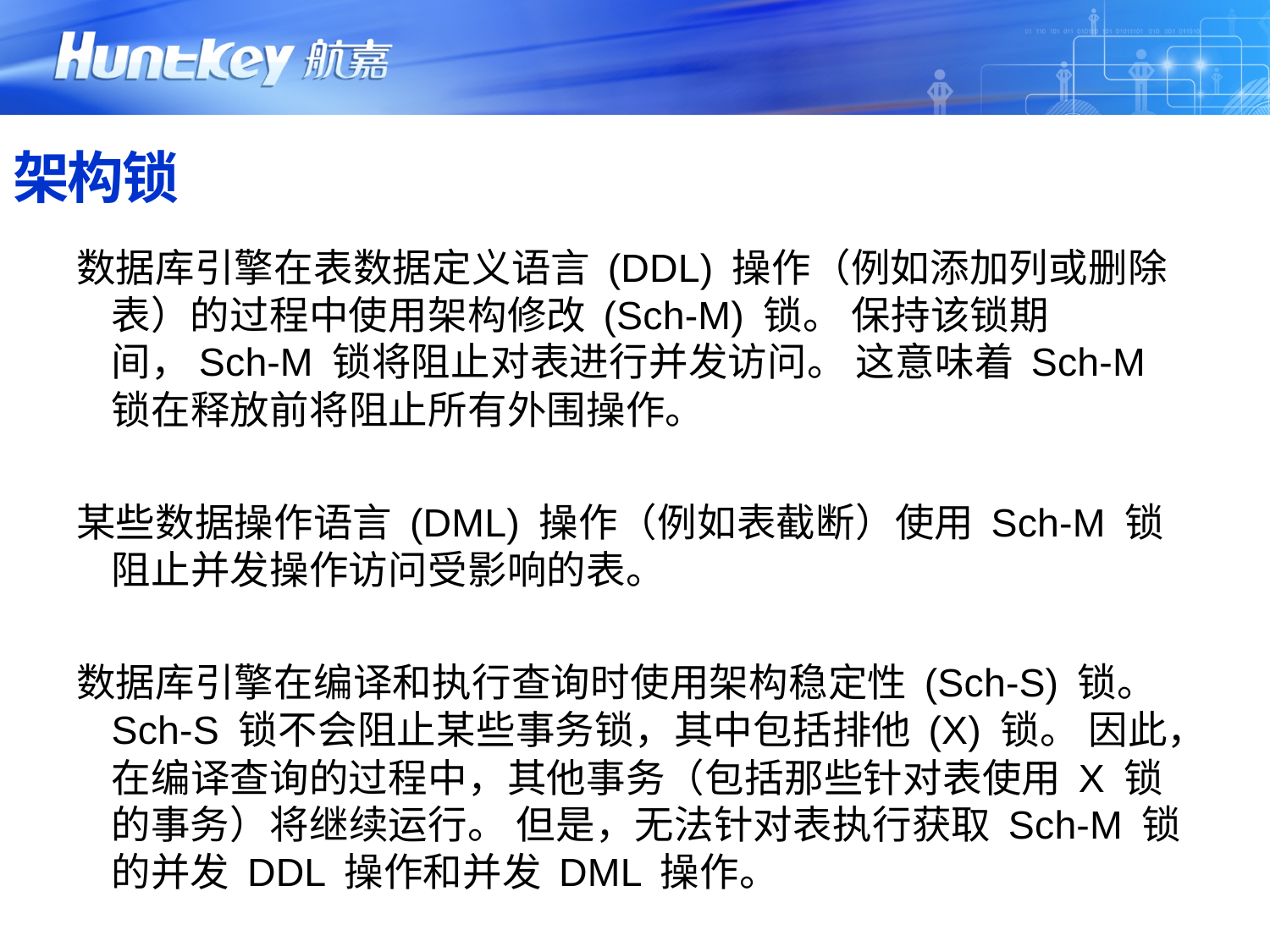

# 架构锁
数据库引擎在表数据定义语言 (DDL) 操作（例如添加列或删除表）的过程中使用架构修改 (Sch-M) 锁。 保持该锁期间，Sch-M 锁将阻止对表进行并发访问。 这意味着 Sch-M 锁在释放前将阻止所有外围操作。

某些数据操作语言 (DML) 操作（例如表截断）使用 Sch-M 锁阻止并发操作访问受影响的表。

数据库引擎在编译和执行查询时使用架构稳定性 (Sch-S) 锁。 Sch-S 锁不会阻止某些事务锁，其中包括排他 (X) 锁。 因此，在编译查询的过程中，其他事务（包括那些针对表使用 X 锁的事务）将继续运行。 但是，无法针对表执行获取 Sch-M 锁的并发 DDL 操作和并发 DML 操作。